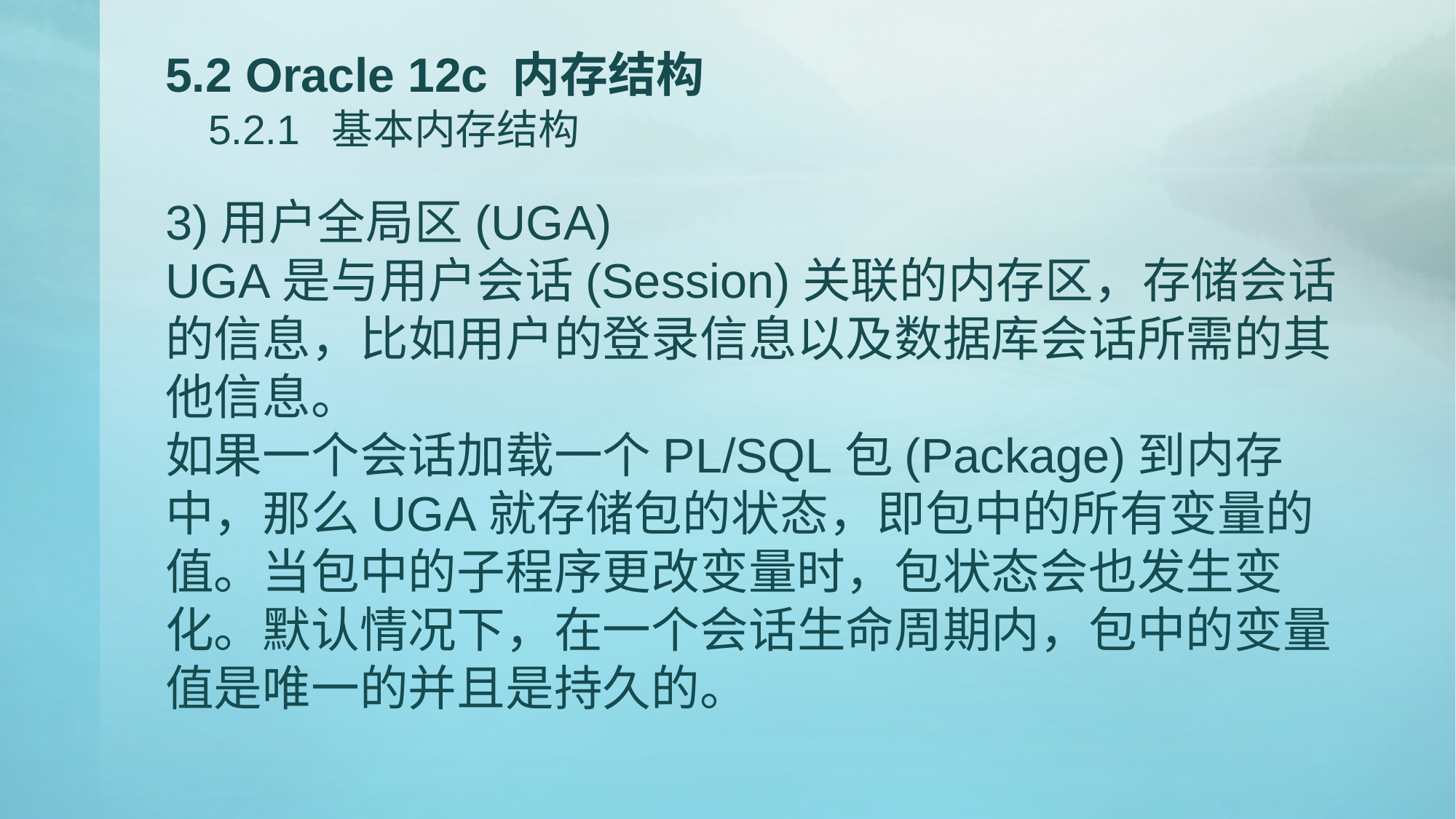

# 5.2 Oracle 12c 内存结构 5.2.1  基本内存结构
3)用户全局区(UGA)
UGA是与用户会话(Session)关联的内存区，存储会话的信息，比如用户的登录信息以及数据库会话所需的其他信息。
如果一个会话加载一个PL/SQL包(Package)到内存中，那么UGA就存储包的状态，即包中的所有变量的值。当包中的子程序更改变量时，包状态会也发生变化。默认情况下，在一个会话生命周期内，包中的变量值是唯一的并且是持久的。